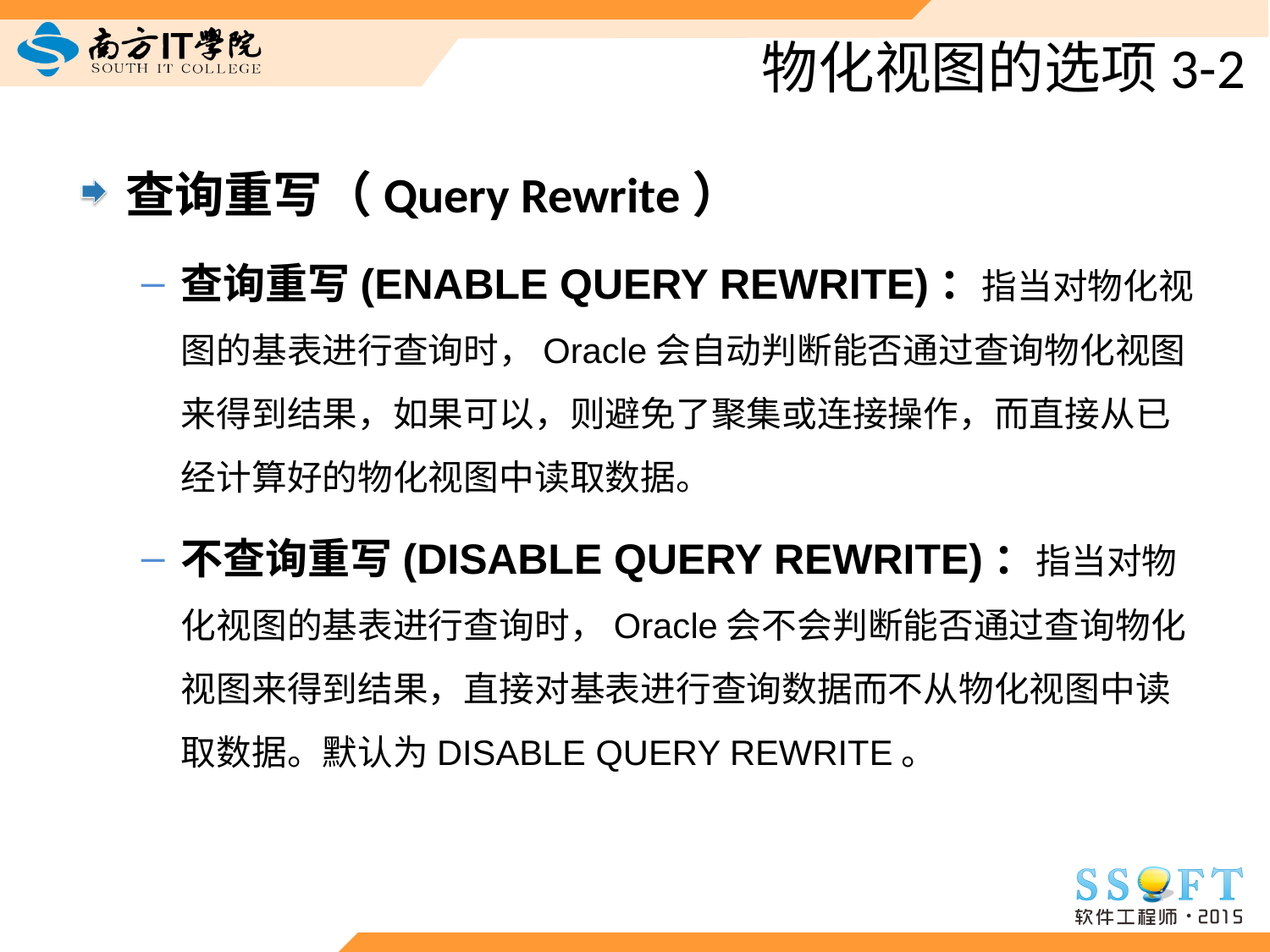

# 物化视图的选项3-2
查询重写（Query Rewrite）
查询重写(ENABLE QUERY REWRITE)：指当对物化视图的基表进行查询时，Oracle会自动判断能否通过查询物化视图来得到结果，如果可以，则避免了聚集或连接操作，而直接从已经计算好的物化视图中读取数据。
不查询重写(DISABLE QUERY REWRITE)：指当对物化视图的基表进行查询时，Oracle会不会判断能否通过查询物化视图来得到结果，直接对基表进行查询数据而不从物化视图中读取数据。默认为DISABLE QUERY REWRITE。